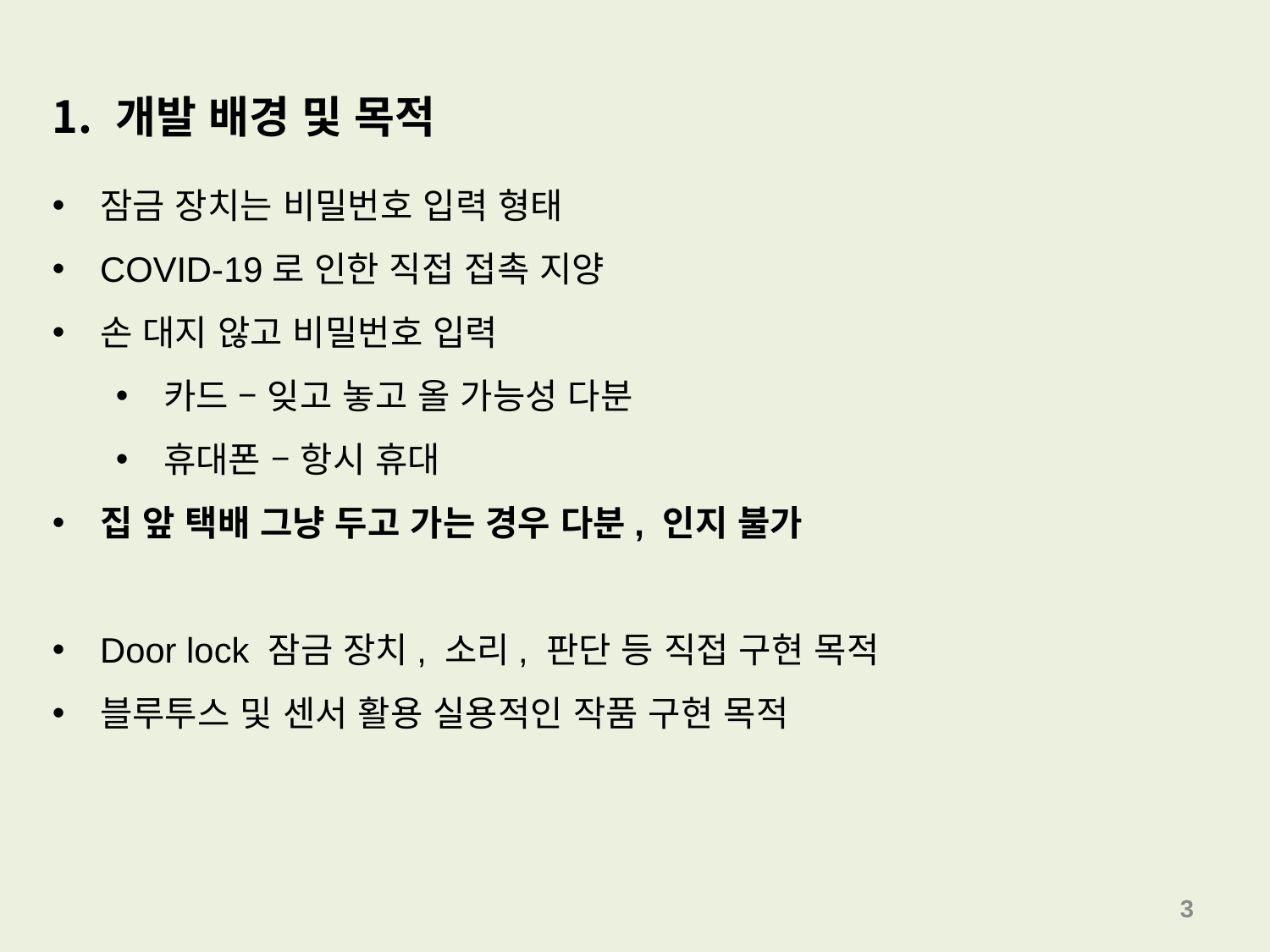

개발 배경 및 목적
잠금 장치는 비밀번호 입력 형태
COVID-19로 인한 직접 접촉 지양
손 대지 않고 비밀번호 입력
카드 – 잊고 놓고 올 가능성 다분
휴대폰 – 항시 휴대
집 앞 택배 그냥 두고 가는 경우 다분, 인지 불가

Door lock 잠금 장치, 소리, 판단 등 직접 구현 목적
블루투스 및 센서 활용 실용적인 작품 구현 목적
3